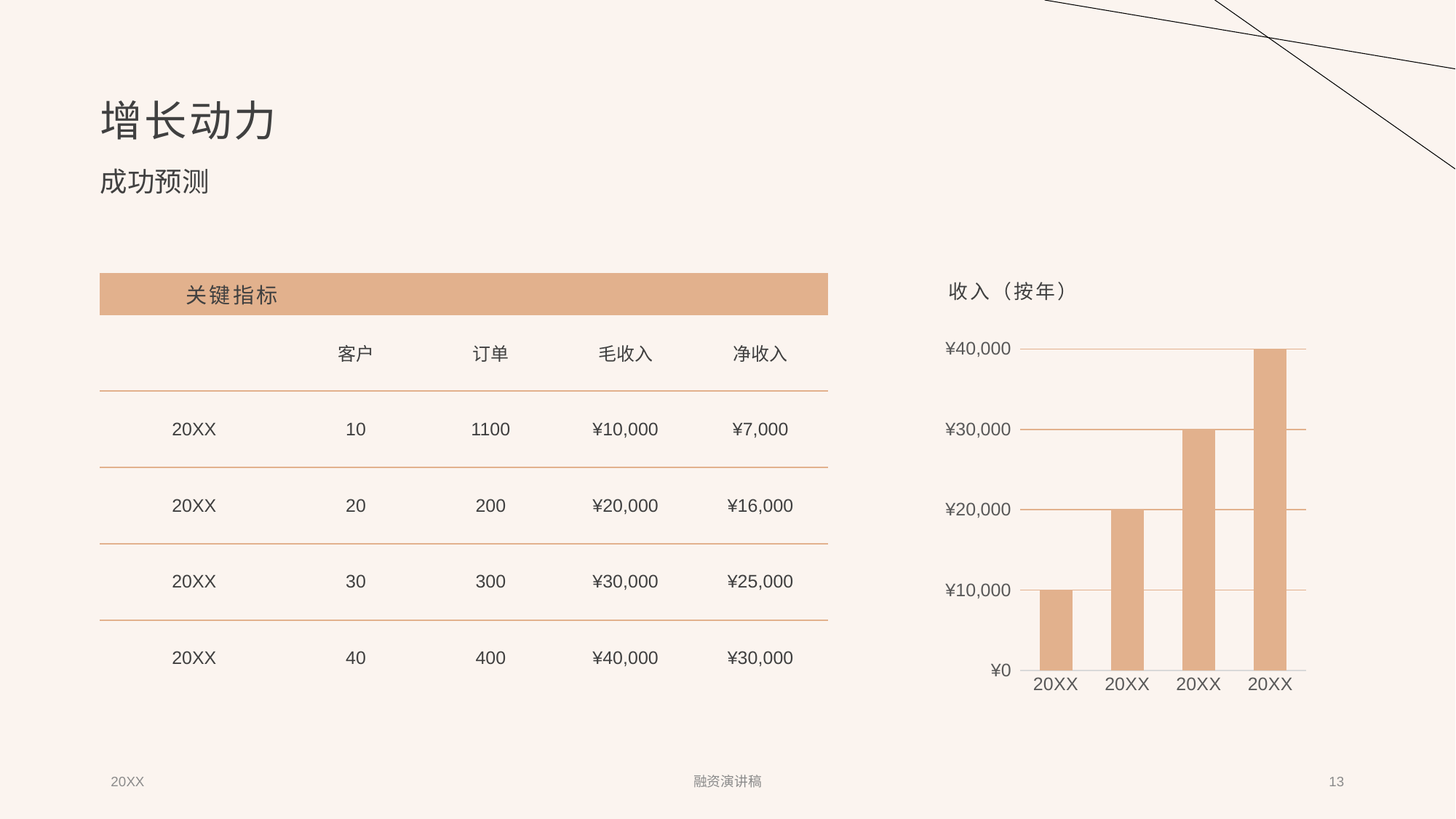

# 增长动力
成功预测
收入（按年）
| 关键指标 |  |  |  |  |
| --- | --- | --- | --- | --- |
|  | 客户 | 订单 | 毛收入 | 净收入 |
| 20XX | 10 | 1100 | ¥10,000 | ¥7,000 |
| 20XX | 20 | 200 | ¥20,000 | ¥16,000 |
| 20XX | 30 | 300 | ¥30,000 | ¥25,000 |
| 20XX | 40 | 400 | ¥40,000 | ¥30,000 |

### Chart

| Category | 系列 1 |
|---|---|
| 20XX | 10000.0 |
| 20XX | 20000.0 |
| 20XX | 30000.0 |
| 20XX | 40000.0 |
20XX
融资演讲稿
13